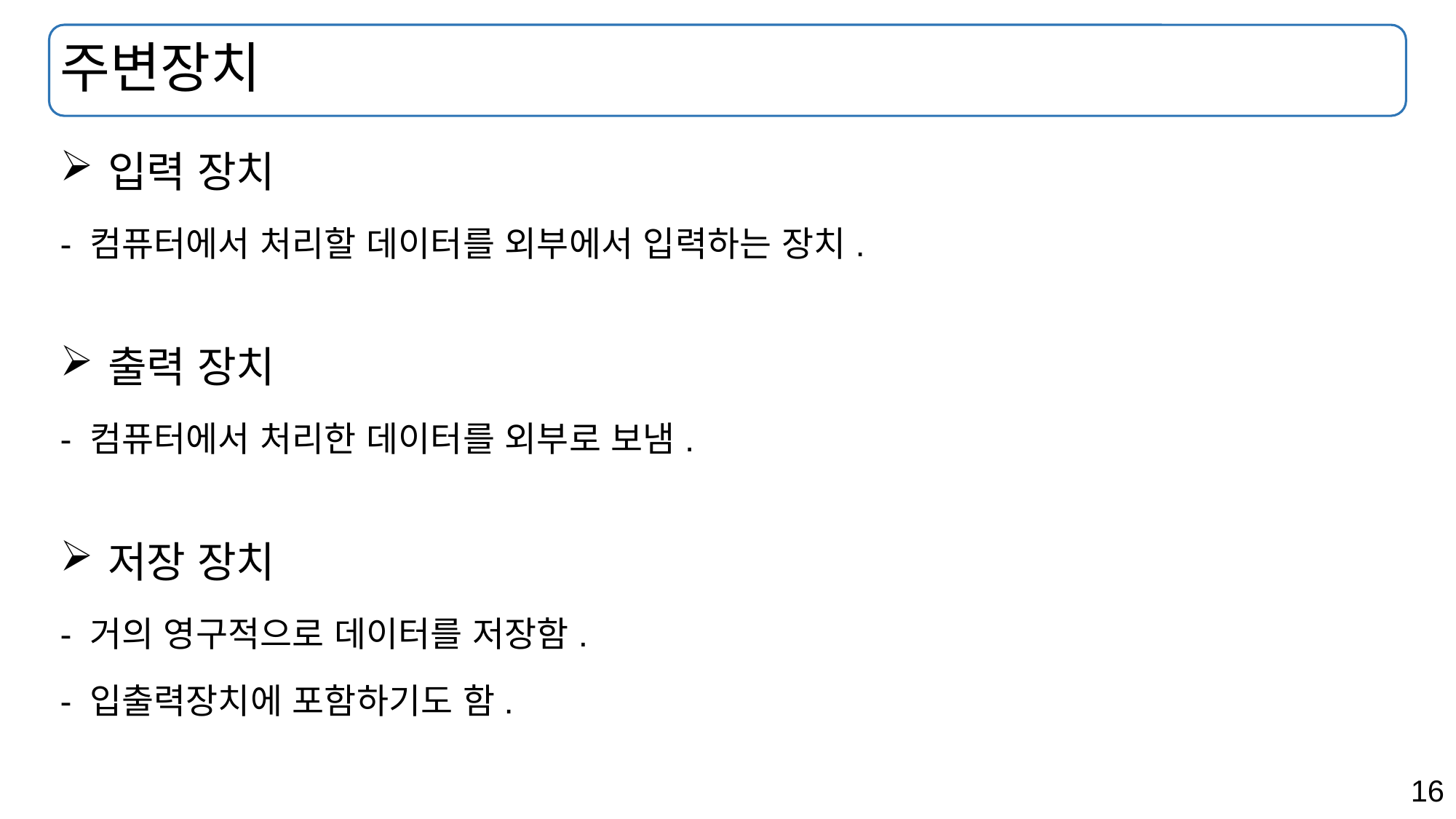

# 주변장치
입력 장치
- 컴퓨터에서 처리할 데이터를 외부에서 입력하는 장치.

출력 장치
- 컴퓨터에서 처리한 데이터를 외부로 보냄.

저장 장치
- 거의 영구적으로 데이터를 저장함.
- 입출력장치에 포함하기도 함.